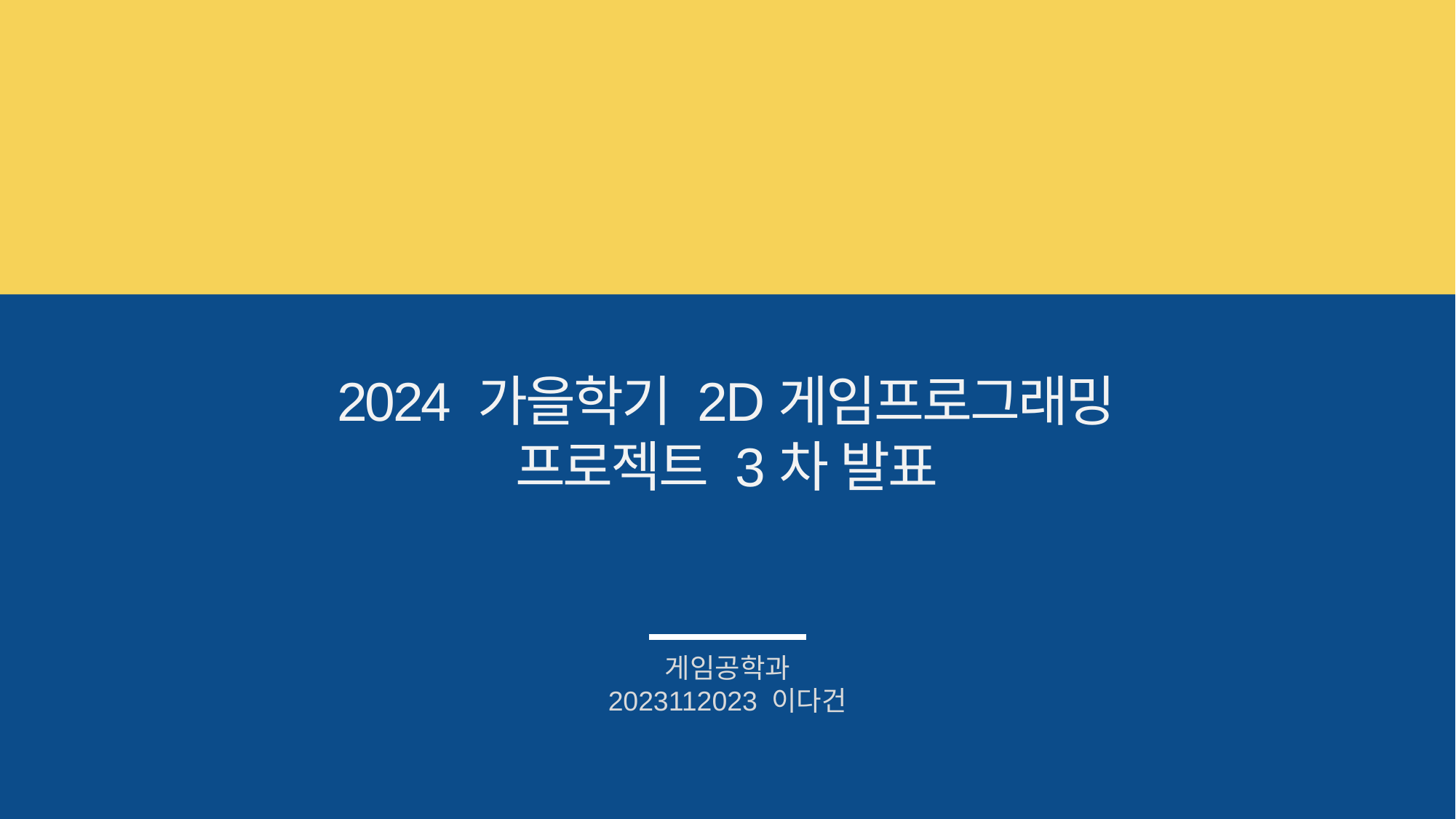

2024 가을학기 2D게임프로그래밍
프로젝트 3차 발표
게임공학과
2023112023 이다건